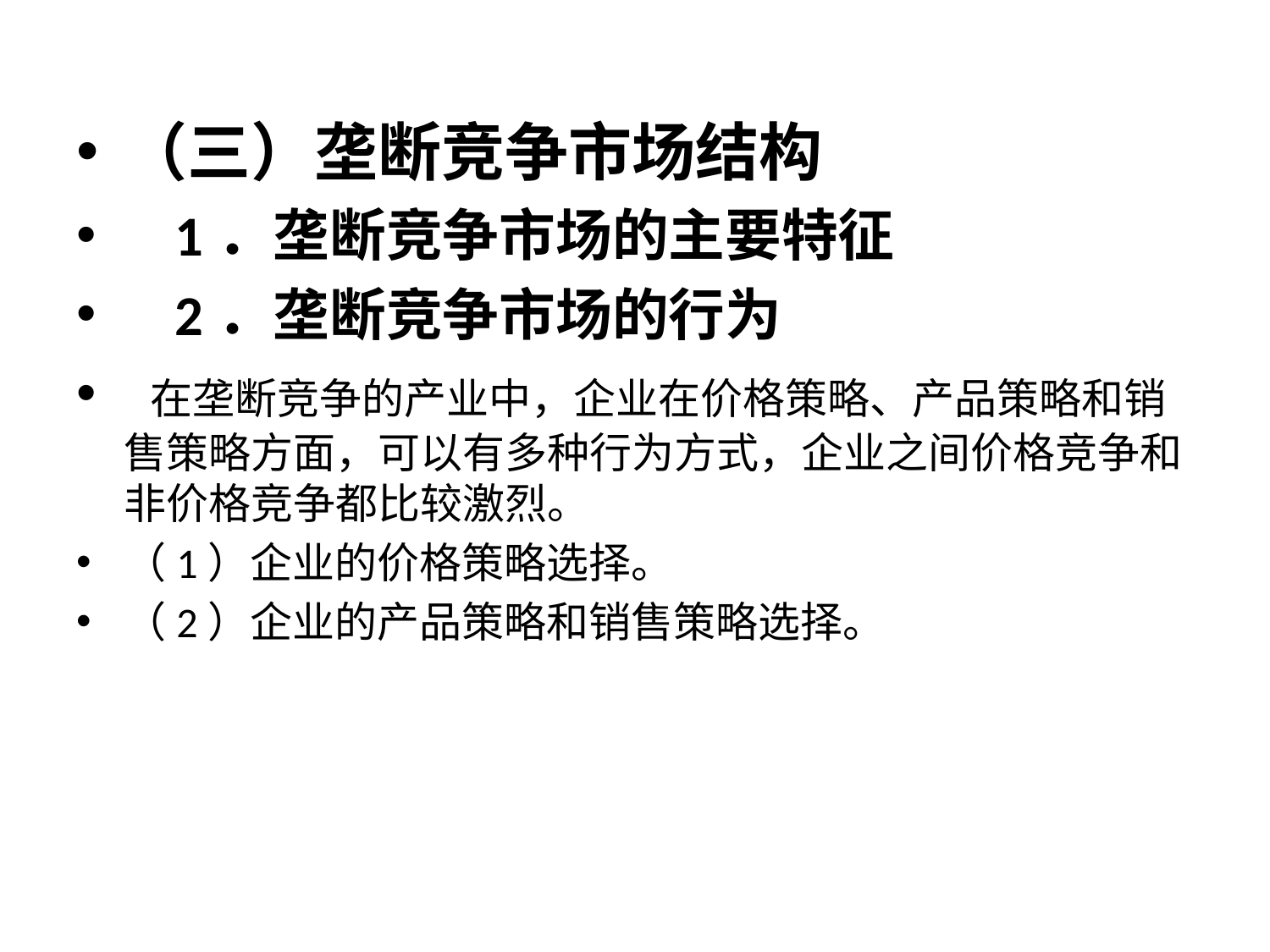

#
（三）垄断竞争市场结构
    1．垄断竞争市场的主要特征
    2．垄断竞争市场的行为
 在垄断竞争的产业中，企业在价格策略、产品策略和销售策略方面，可以有多种行为方式，企业之间价格竞争和非价格竞争都比较激烈。
（1）企业的价格策略选择。
（2）企业的产品策略和销售策略选择。